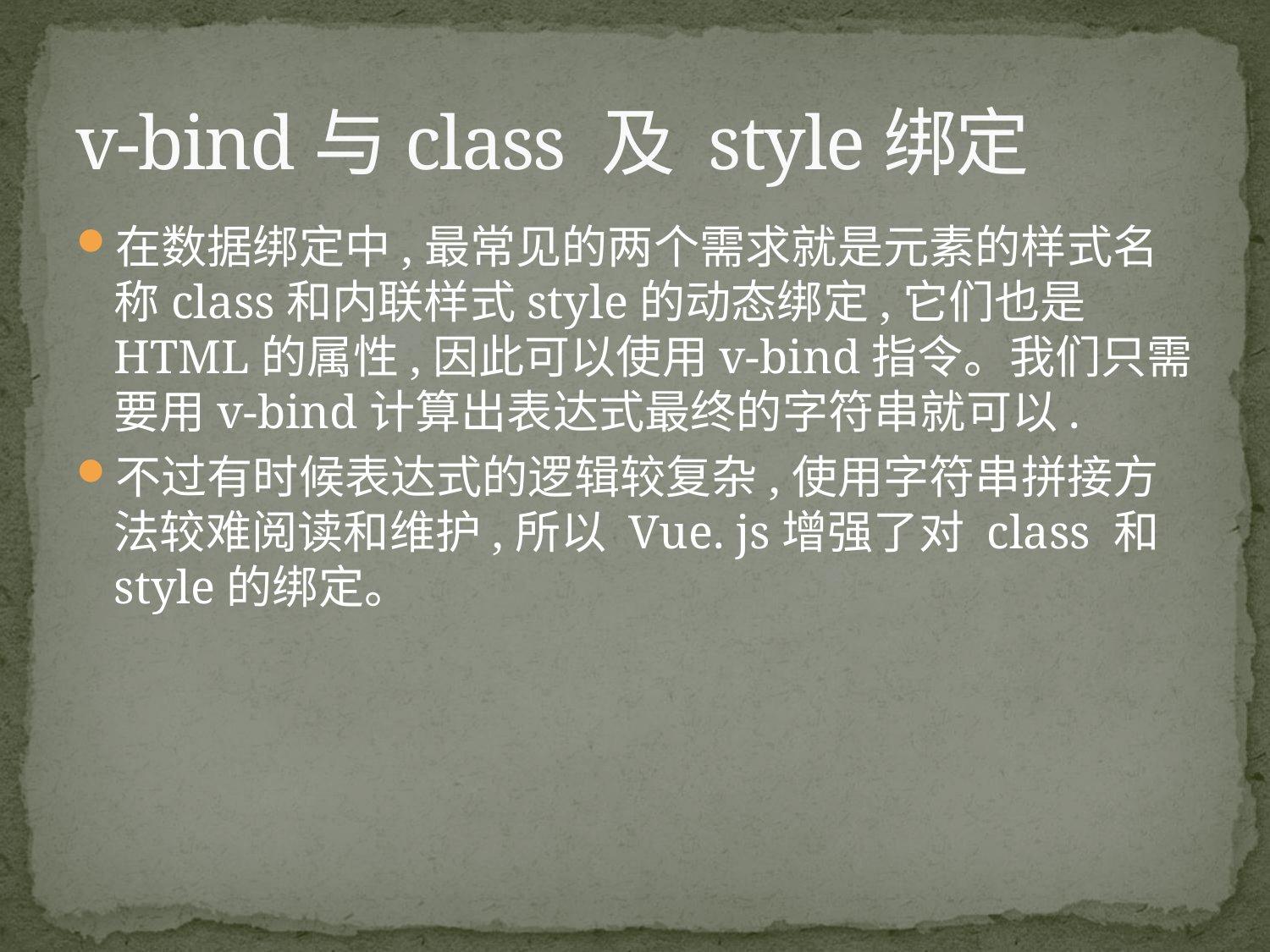

# v-bind与class 及 style绑定
在数据绑定中,最常见的两个需求就是元素的样式名称class和内联样式style的动态绑定,它们也是HTML的属性,因此可以使用v-bind指令。我们只需要用v-bind计算出表达式最终的字符串就可以.
不过有时候表达式的逻辑较复杂,使用字符串拼接方法较难阅读和维护,所以 Vue. js增强了对 class 和 style的绑定。